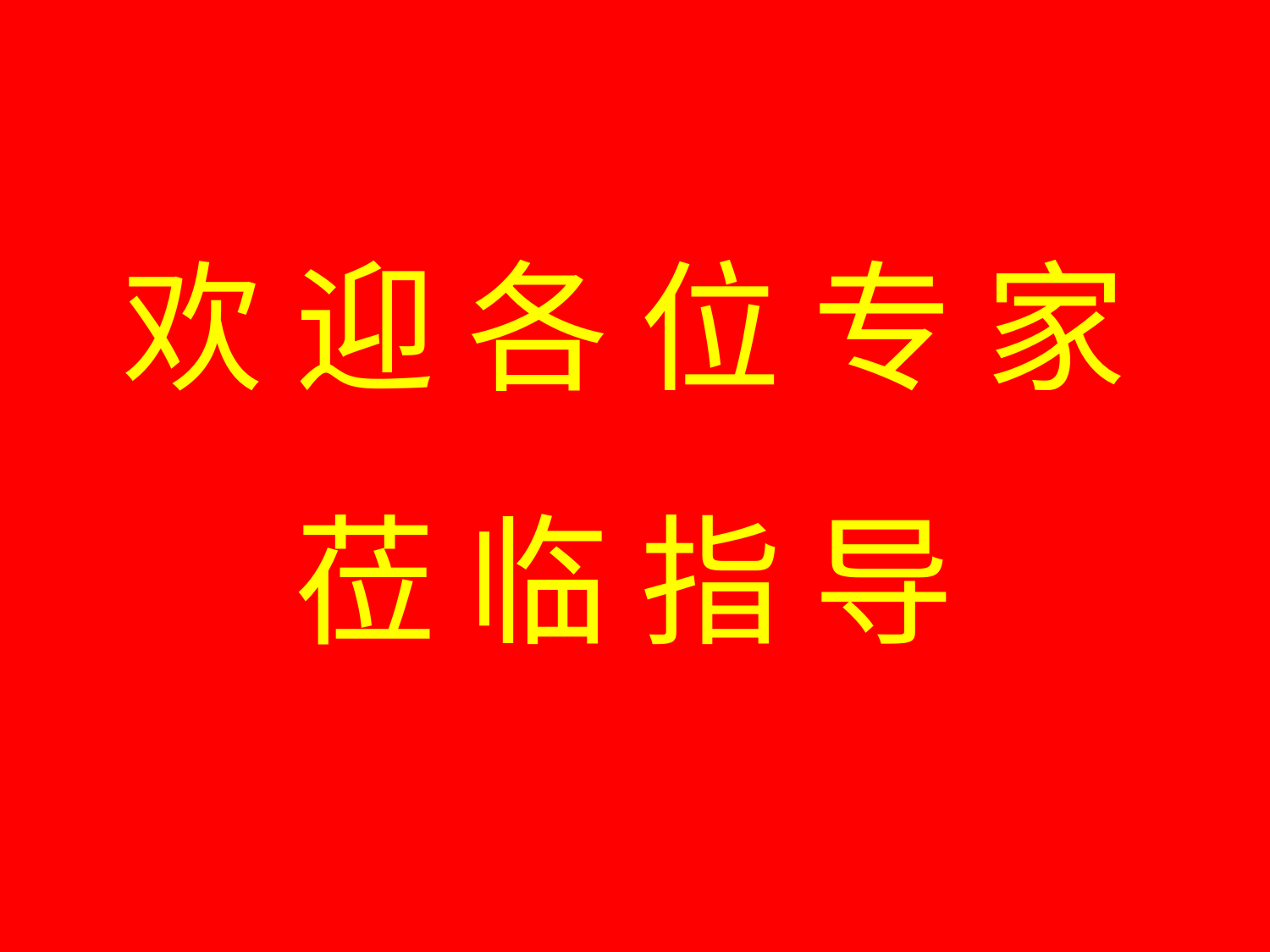

# 欢 迎 各 位 专 家 莅 临 指 导